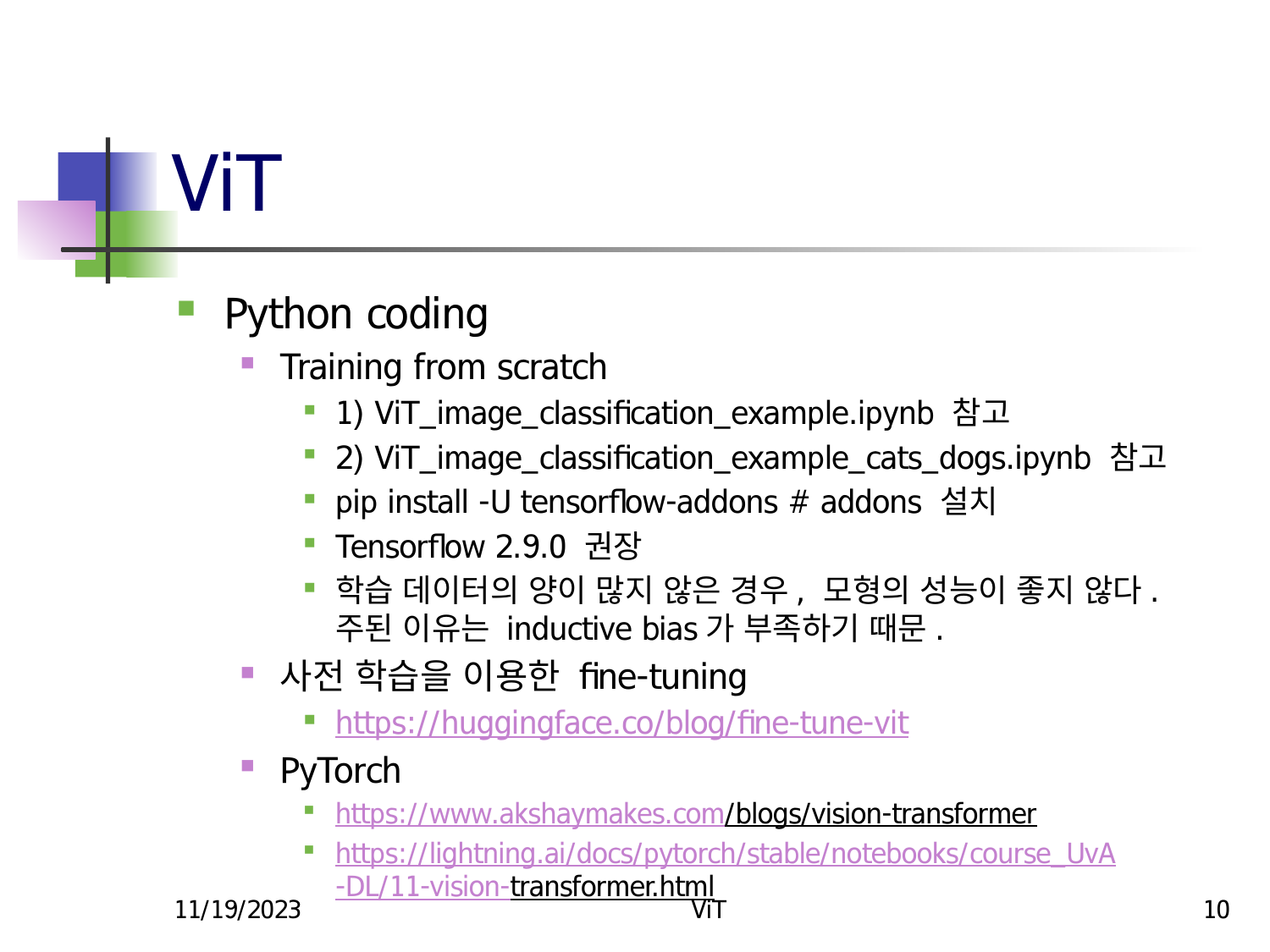

# ViT
Python coding
Training from scratch
1) ViT_image_classification_example.ipynb 참고
2) ViT_image_classification_example_cats_dogs.ipynb 참고
pip install -U tensorflow-addons # addons 설치
Tensorflow 2.9.0 권장
학습 데이터의 양이 많지 않은 경우, 모형의 성능이 좋지 않다. 주된 이유는 inductive bias가 부족하기 때문.
사전 학습을 이용한 fine-tuning
https://huggingface.co/blog/fine-tune-vit
PyTorch
https://www.akshaymakes.com/blogs/vision-transformer
https://lightning.ai/docs/pytorch/stable/notebooks/course_UvA-DL/11-vision-transformer.html

11/19/2023
ViT
10